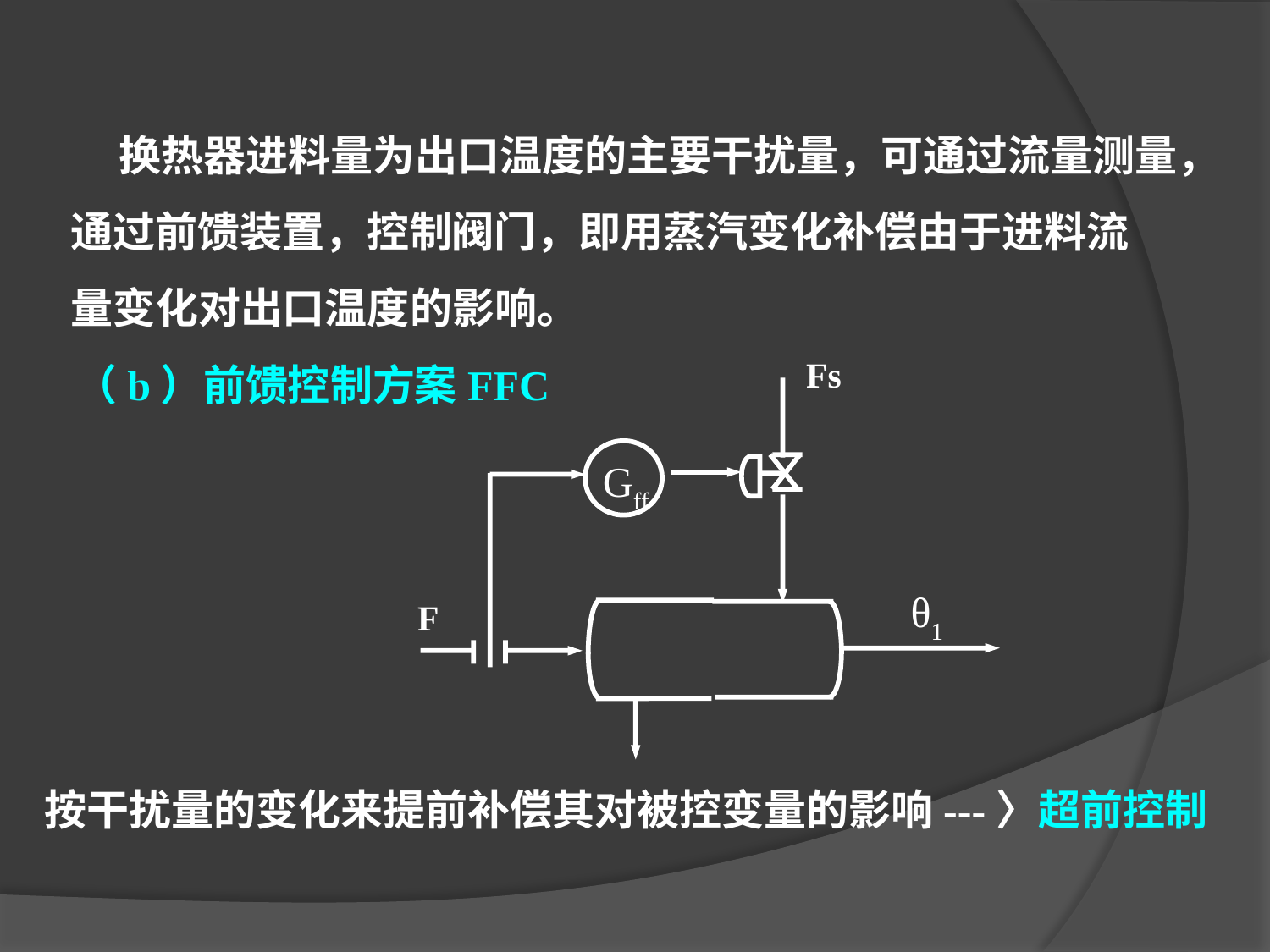

换热器进料量为出口温度的主要干扰量，可通过流量测量，
通过前馈装置，控制阀门，即用蒸汽变化补偿由于进料流
量变化对出口温度的影响。
Fs

Gff

F

θ1
（b）前馈控制方案FFC
按干扰量的变化来提前补偿其对被控变量的影响---〉超前控制